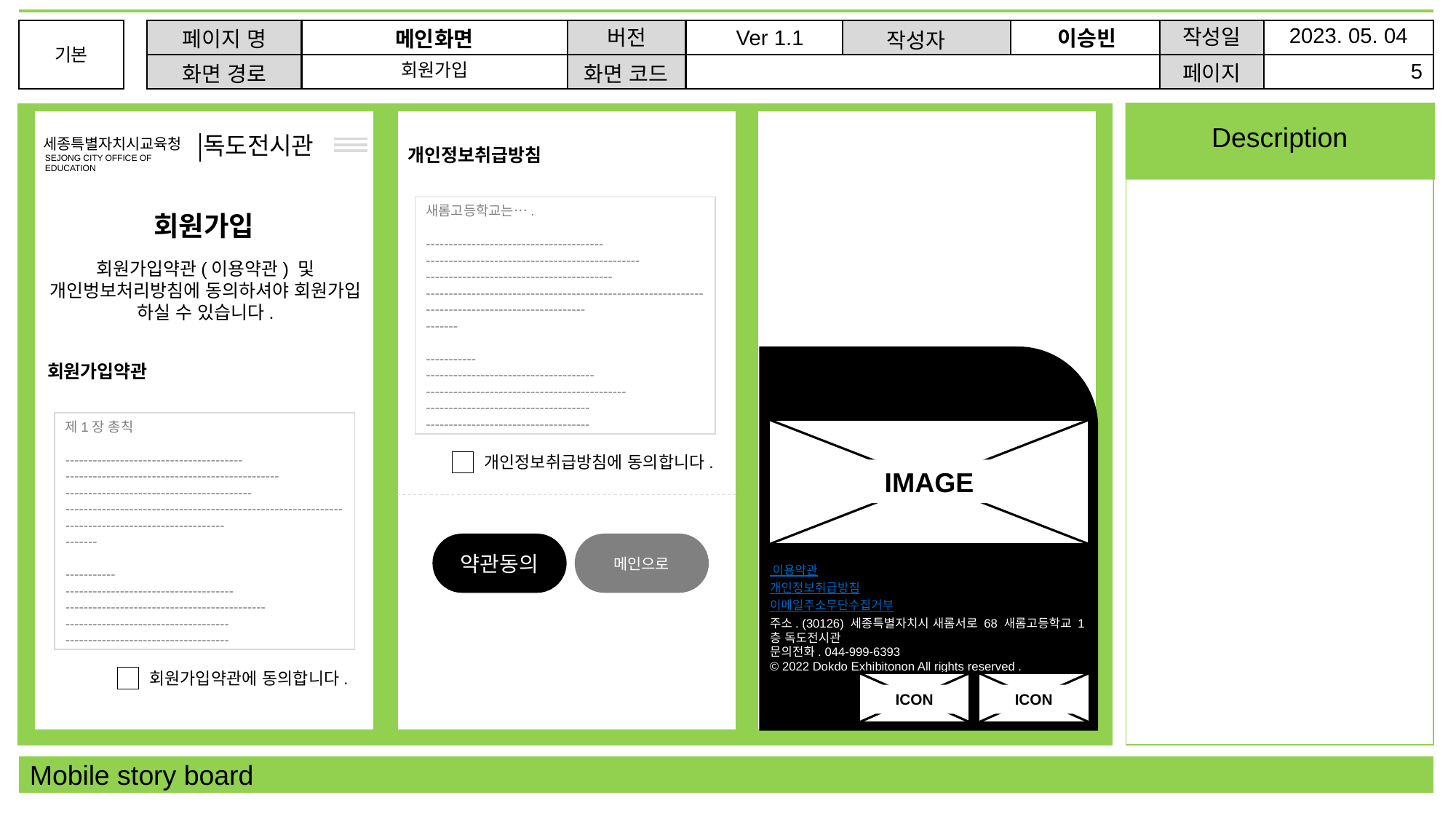

2023. 05. 04
작성일
Ver 1.1
버전
이승빈
페이지 명
메인화면

기본

기본
작성자
기본
5
회원가입
페이지
화면 코드
화면 경로

기본
기본
기본
기본

Description
독도전시관
세종특별자치시교육청
SEJONG CITY OFFICE OF EDUCATION

개인정보취급방침
새롬고등학교는….

---------------------------------------
-----------------------------------------------
-----------------------------------------
------------------------------------------------------------------------------------------------
-------

-----------
-------------------------------------
--------------------------------------------
------------------------------------
------------------------------------
회원가입
회원가입약관(이용약관) 및 개인벙보처리방침에 동의하셔야 회원가입 하실 수 있습니다.

IMAGE
 이용약관
개인정보취급방침
이메일주소무단수집거부
주소. (30126) 세종특별자치시 새롬서로 68 새롬고등학교 1층 독도전시관
문의전화. 044-999-6393
© 2022 Dokdo Exhibitonon All rights reserved .

ICON

ICON
회원가입약관
제1장 총칙

---------------------------------------
-----------------------------------------------
-----------------------------------------
------------------------------------------------------------------------------------------------
-------

-----------
-------------------------------------
--------------------------------------------
------------------------------------
------------------------------------
회원가입약관에 동의합니다.

개인정보취급방침에 동의합니다.

약관동의
메인으로

Mobile story board